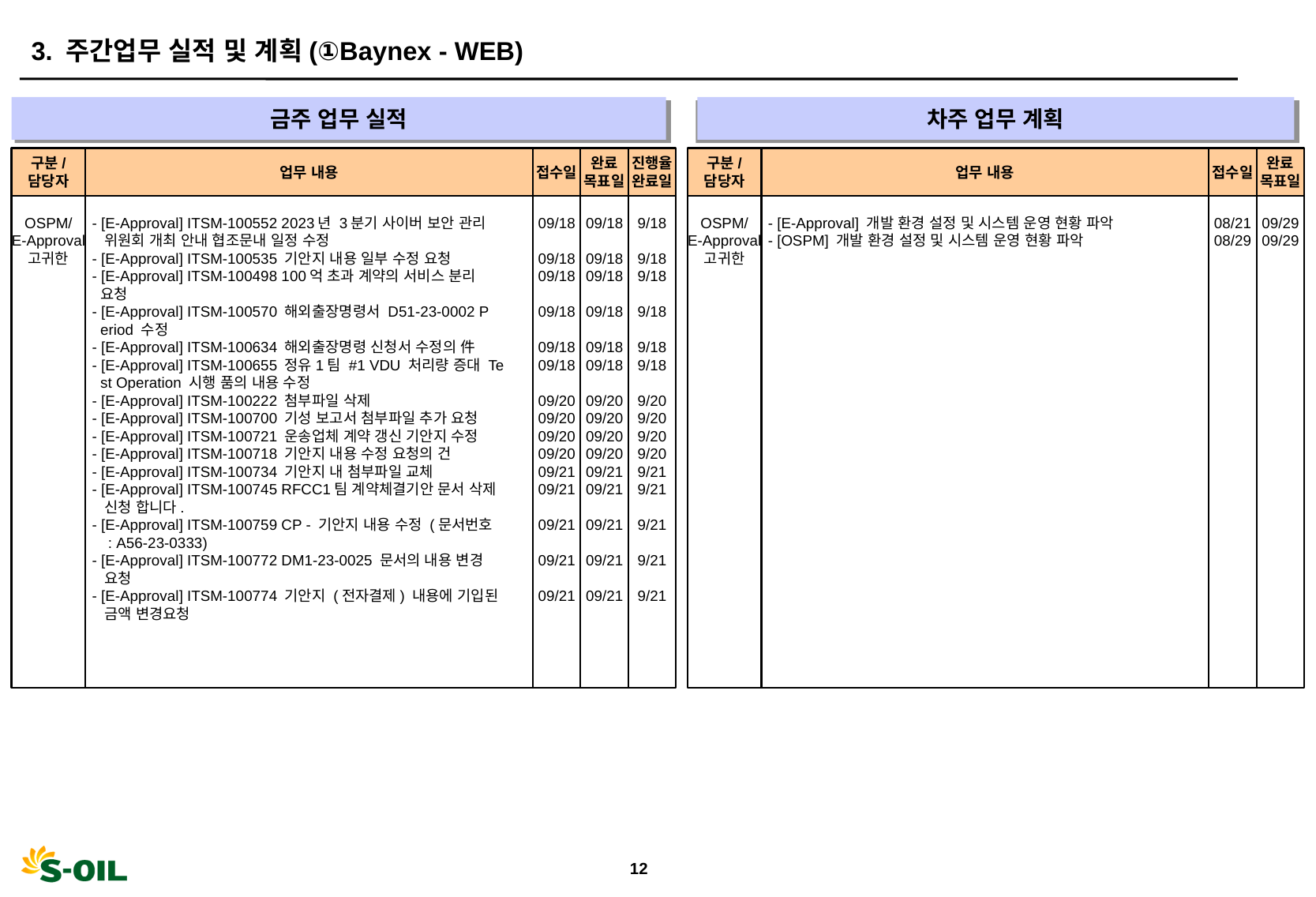

3. 주간업무 실적 및 계획(①Baynex - WEB)
금주 업무 실적
차주 업무 계획
" "
" "
구분/
담당자
업무 내용
접수일
완료
목표일
진행율
완료일
구분/
담당자
업무 내용
접수일
완료
목표일
OSPM/
E-Approval
고귀한

- [E-Approval] ITSM-100552 2023년 3분기 사이버 보안 관리
   위원회 개최 안내 협조문내 일정 수정
- [E-Approval] ITSM-100535 기안지 내용 일부 수정 요청
- [E-Approval] ITSM-100498 100억 초과 계약의 서비스 분리
  요청
- [E-Approval] ITSM-100570 해외출장명령서 D51-23-0002 P
  eriod 수정
- [E-Approval] ITSM-100634 해외출장명령 신청서 수정의 件
- [E-Approval] ITSM-100655 정유1팀 #1 VDU 처리량 증대 Te
  st Operation 시행 품의 내용 수정
- [E-Approval] ITSM-100222 첨부파일 삭제
- [E-Approval] ITSM-100700 기성 보고서 첨부파일 추가 요청
- [E-Approval] ITSM-100721 운송업체 계약 갱신 기안지 수정
- [E-Approval] ITSM-100718 기안지 내용 수정 요청의 건
- [E-Approval] ITSM-100734 기안지 내 첨부파일 교체
- [E-Approval] ITSM-100745 RFCC1팀 계약체결기안 문서 삭제
   신청 합니다.
- [E-Approval] ITSM-100759 CP - 기안지 내용 수정 (문서번호
   : A56-23-0333)
- [E-Approval] ITSM-100772 DM1-23-0025 문서의 내용 변경
   요청
- [E-Approval] ITSM-100774 기안지 (전자결제) 내용에 기입된
   금액 변경요청
09/18
09/18
09/18
09/18
09/18
09/18
09/20
09/20
09/20
09/20
09/21
09/21
09/21
09/21
09/21
09/18
09/18
09/18
09/18
09/18
09/18
09/20
09/20
09/20
09/20
09/21
09/21
09/21
09/21
09/21
9/18
9/18
9/18
9/18
9/18
9/18
9/20
9/20
9/20
9/20
9/21
9/21
9/21
9/21
9/21
OSPM/
E-Approval
고귀한

- [E-Approval] 개발 환경 설정 및 시스템 운영 현황 파악
- [OSPM] 개발 환경 설정 및 시스템 운영 현황 파악
08/21
08/29
09/29
09/29